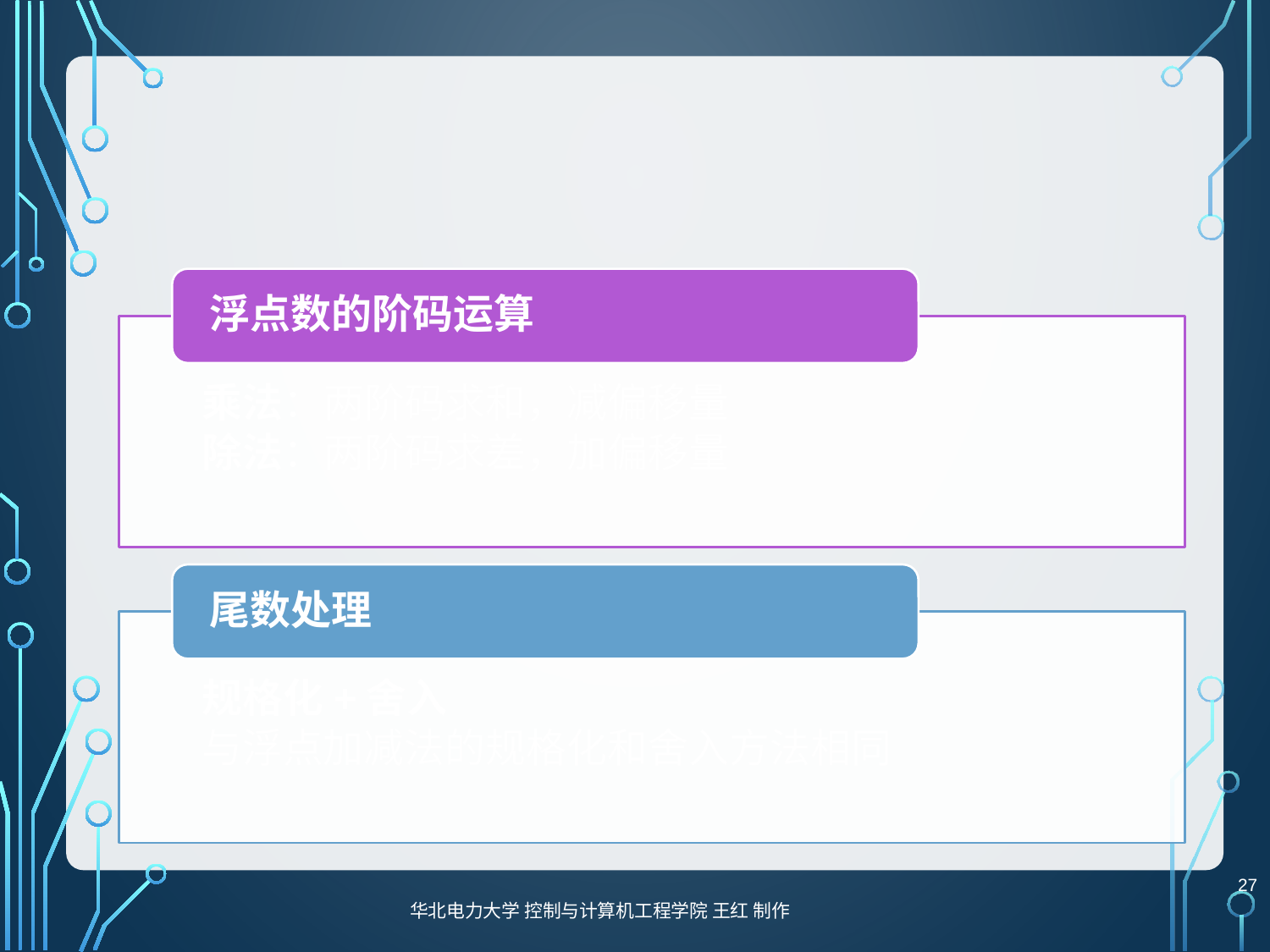

#
乘法：两阶码求和，减偏移量
除法：两阶码求差，加偏移量
浮点数的阶码运算
规格化+舍入
与浮点加减法的规格化和舍入方法相同
尾数处理
27
华北电力大学 控制与计算机工程学院 王红 制作